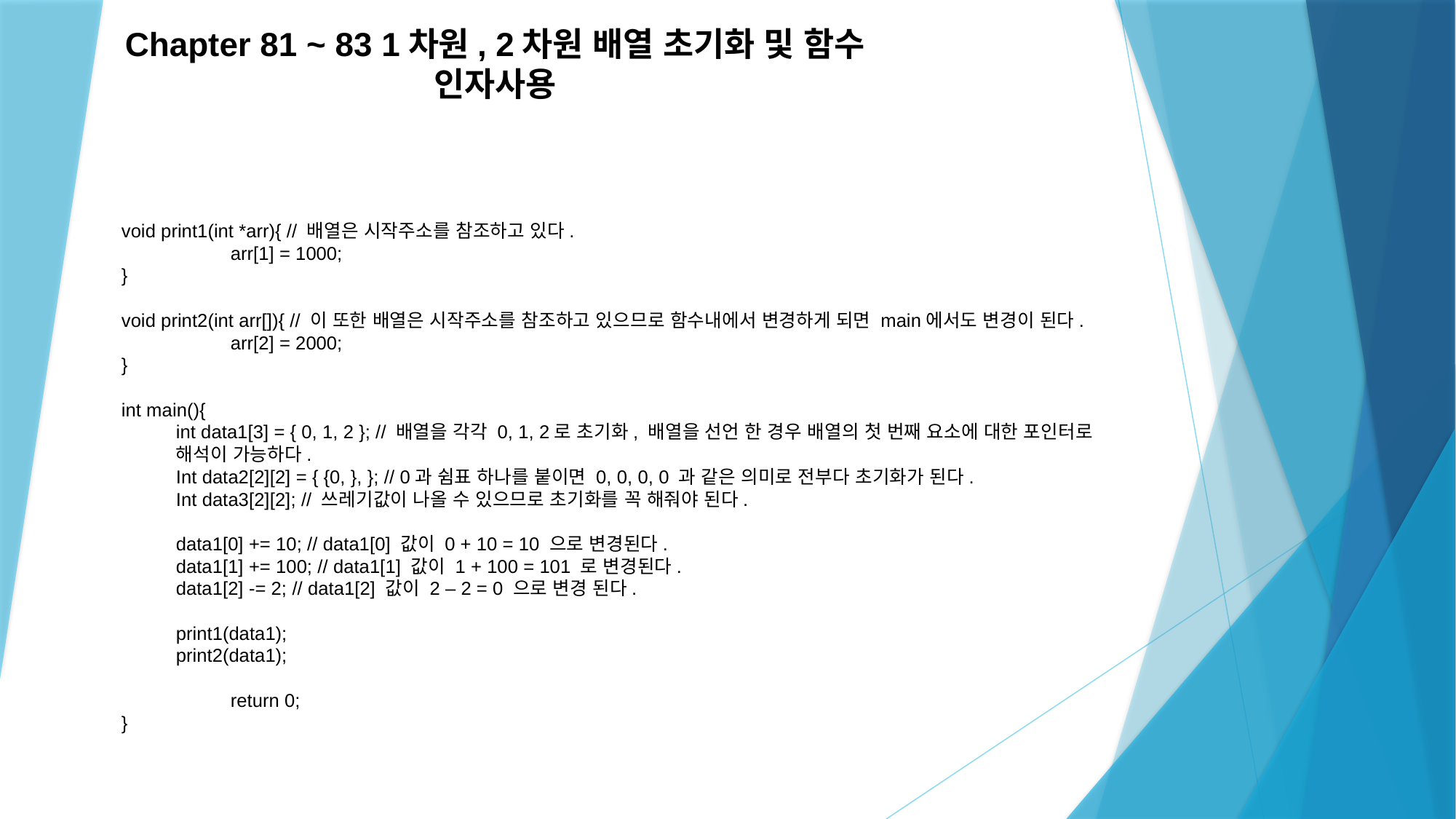

Chapter 81 ~ 83 1차원, 2차원 배열 초기화 및 함수 인자사용
void print1(int *arr){ // 배열은 시작주소를 참조하고 있다.
	arr[1] = 1000;
}

void print2(int arr[]){ // 이 또한 배열은 시작주소를 참조하고 있으므로 함수내에서 변경하게 되면 main에서도 변경이 된다.
	arr[2] = 2000;
}

int main(){
int data1[3] = { 0, 1, 2 }; // 배열을 각각 0, 1, 2로 초기화, 배열을 선언 한 경우 배열의 첫 번째 요소에 대한 포인터로 해석이 가능하다.
Int data2[2][2] = { {0, }, }; // 0과 쉼표 하나를 붙이면 0, 0, 0, 0 과 같은 의미로 전부다 초기화가 된다.
Int data3[2][2]; // 쓰레기값이 나올 수 있으므로 초기화를 꼭 해줘야 된다.

data1[0] += 10; // data1[0] 값이 0 + 10 = 10 으로 변경된다.
data1[1] += 100; // data1[1] 값이 1 + 100 = 101 로 변경된다.
data1[2] -= 2; // data1[2] 값이 2 – 2 = 0 으로 변경 된다.

print1(data1);
print2(data1);

	return 0;
}